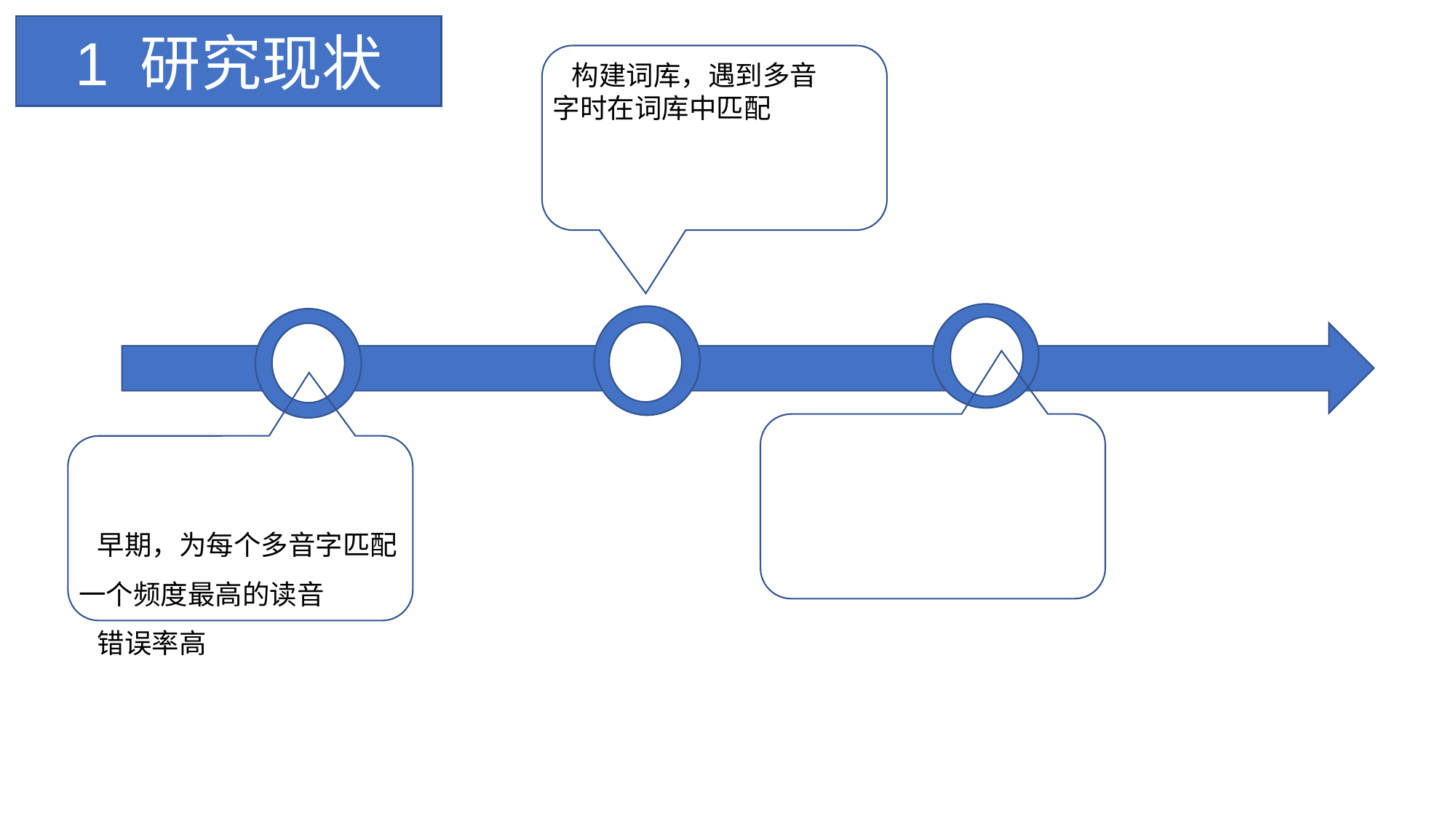

1 研究现状

  构建词库，遇到多音字时在词库中匹配

  早期，为每个多音字匹配一个频度最高的读音
  错误率高